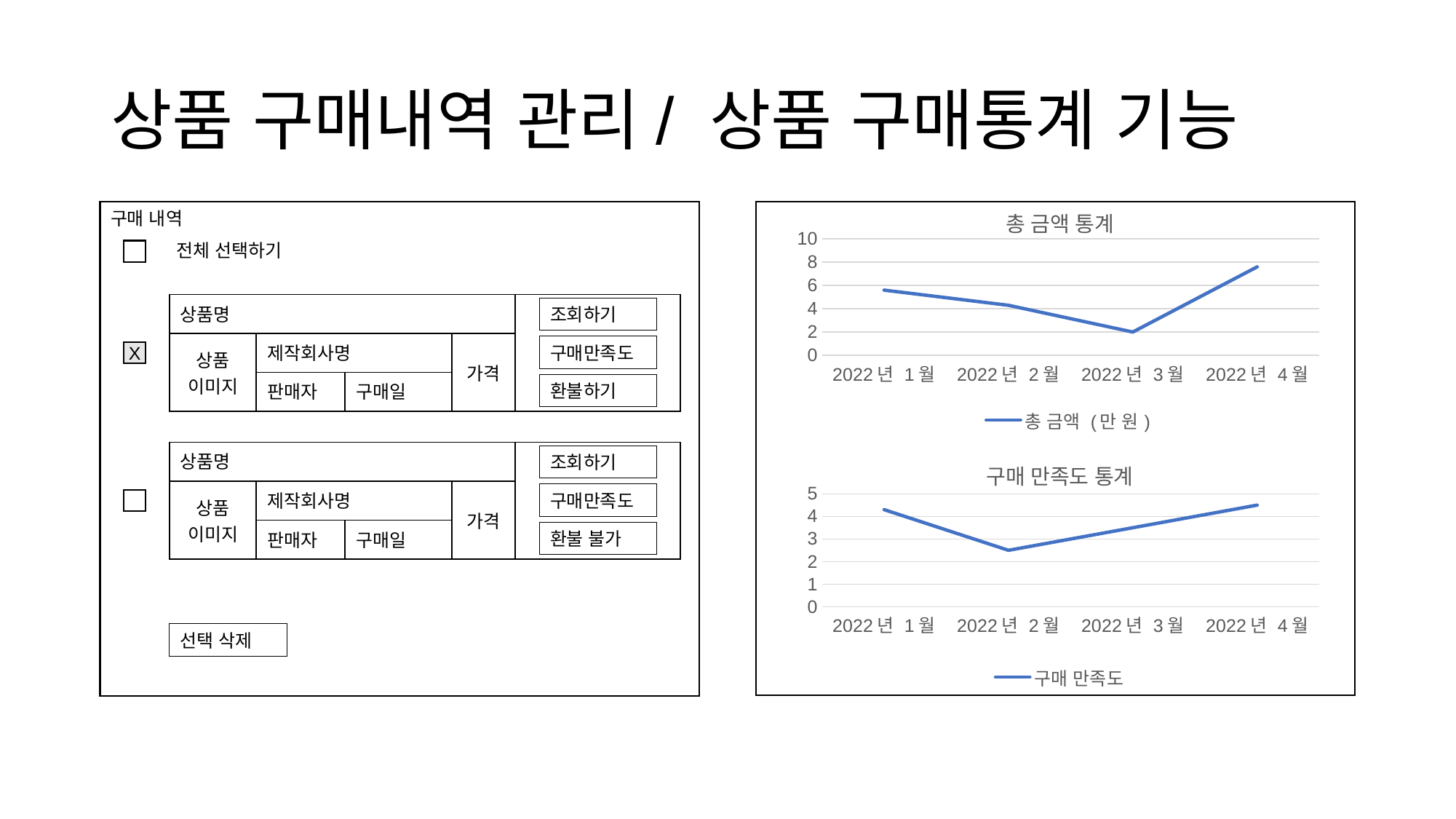

# 상품 구매내역 관리/ 상품 구매통계 기능

### Chart: 총 금액 통계

| Category | 총 금액 (만 원) |
|---|---|
| 2022년 1월 | 5.6 |
| 2022년 2월 | 4.3 |
| 2022년 3월 | 2.0 |
| 2022년 4월 | 7.6 |

구매 내역
전체 선택하기

| 상품명 |  |  |  |  |
| --- | --- | --- | --- | --- |
| 상품 이미지 | 제작회사명 |  | 가격 |  |
|  | 판매자 | 구매일 |  |  |
조회하기
구매만족도
X
환불하기
| 상품명 |  |  |  |  |
| --- | --- | --- | --- | --- |
| 상품 이미지 | 제작회사명 |  | 가격 |  |
|  | 판매자 | 구매일 |  |  |

### Chart: 구매 만족도 통계

| Category | 구매 만족도 |
|---|---|
| 2022년 1월 | 4.3 |
| 2022년 2월 | 2.5 |
| 2022년 3월 | 3.5 |
| 2022년 4월 | 4.5 |
조회하기
구매만족도

환불 불가
선택 삭제